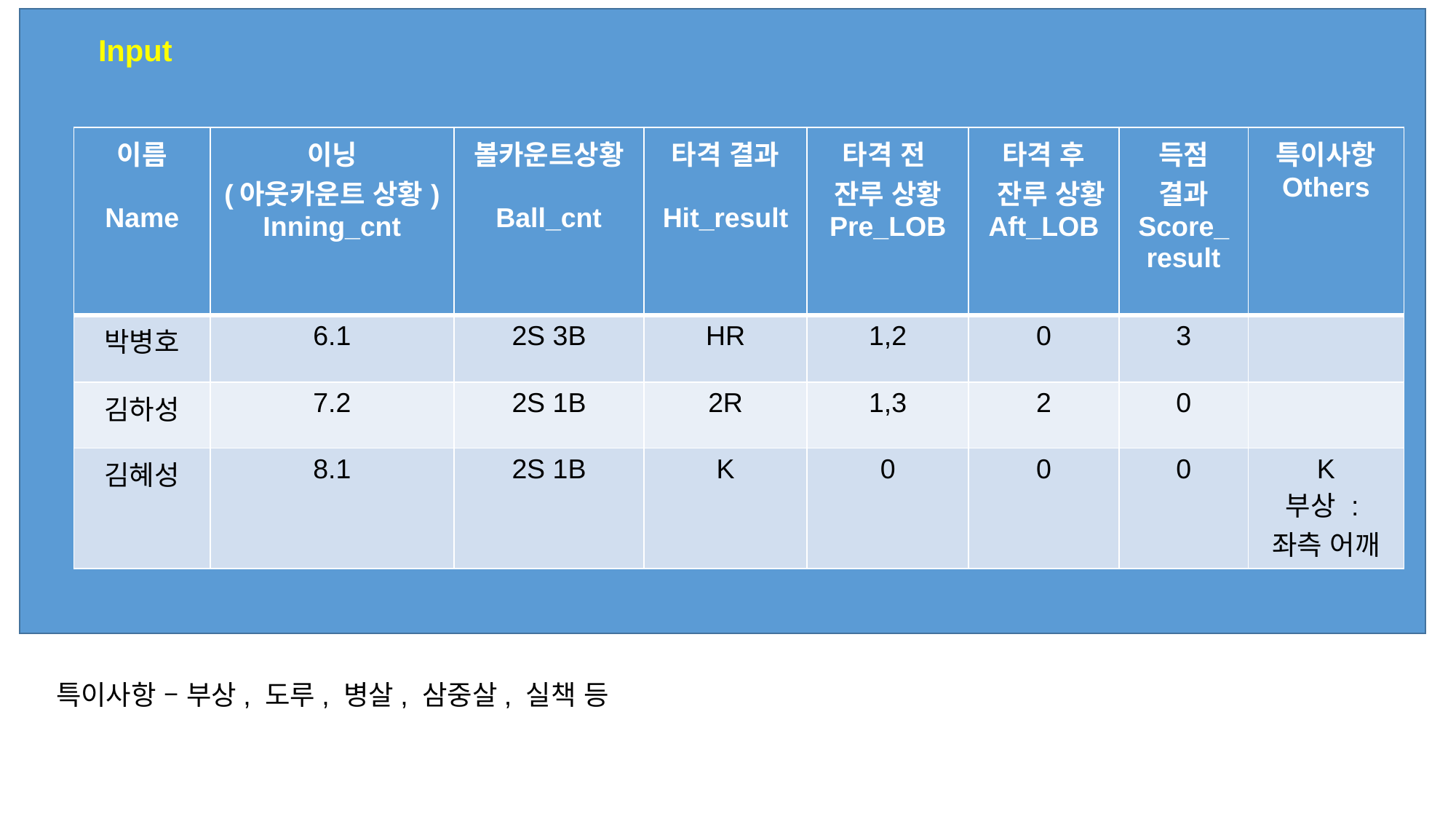

Input
| 이름 Name | 이닝 (아웃카운트 상황) Inning\_cnt | 볼카운트상황 Ball\_cnt | 타격 결과 Hit\_result | 타격 전 잔루 상황 Pre\_LOB | 타격 후 잔루 상황 Aft\_LOB | 득점 결과 Score\_ result | 특이사항 Others |
| --- | --- | --- | --- | --- | --- | --- | --- |
| 박병호 | 6.1 | 2S 3B | HR | 1,2 | 0 | 3 |  |
| 김하성 | 7.2 | 2S 1B | 2R | 1,3 | 2 | 0 |  |
| 김혜성 | 8.1 | 2S 1B | K | 0 | 0 | 0 | K 부상 : 좌측 어깨 |
특이사항 – 부상, 도루, 병살, 삼중살, 실책 등